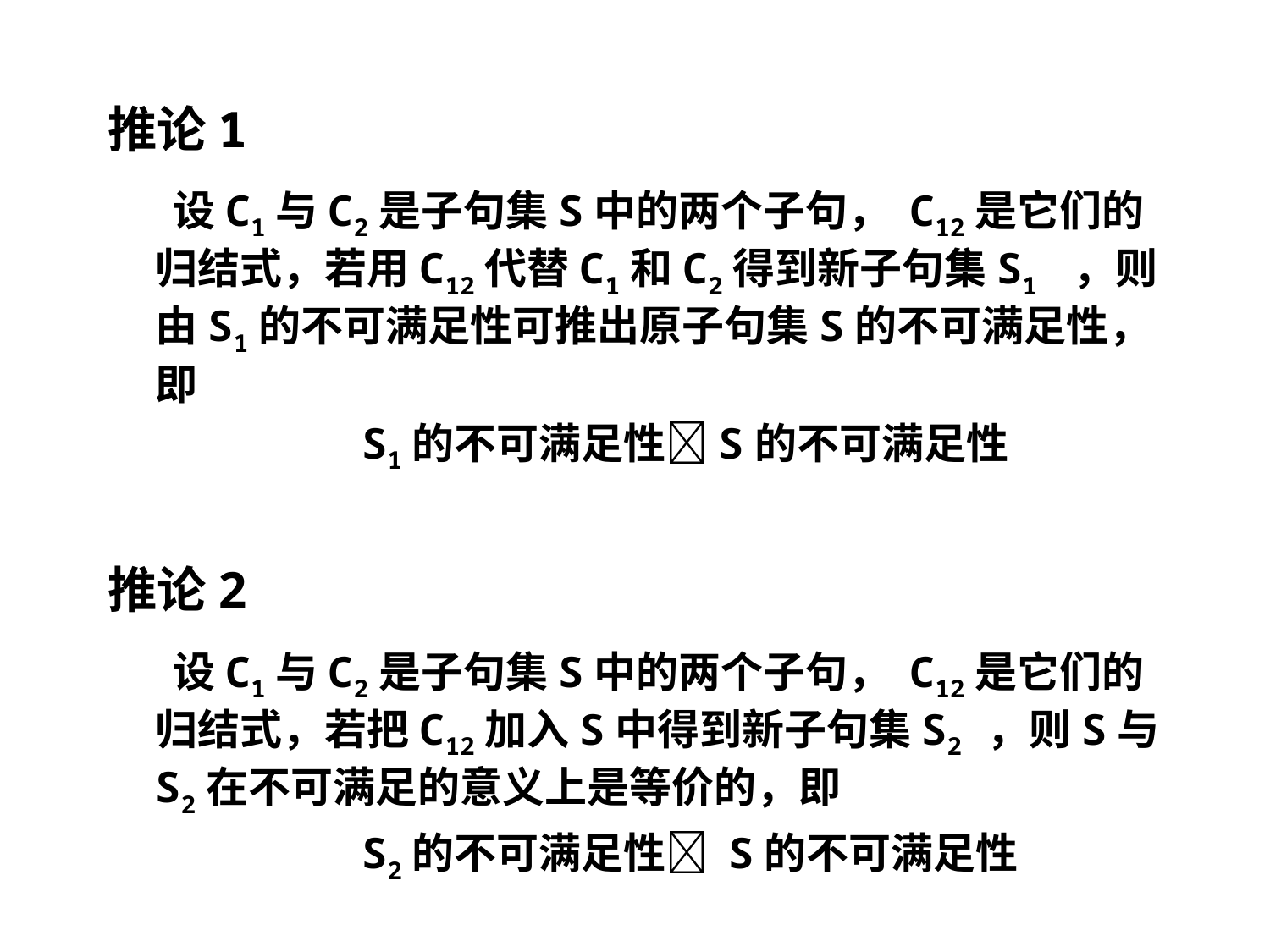

推论1
    设C1与C2是子句集S中的两个子句， C12是它们的归结式，若用C12代替C1和C2得到新子句集S1 ，则由S1的不可满足性可推出原子句集S的不可满足性，即
          S1的不可满足性⇒S的不可满足性

推论2
    设C1与C2是子句集S中的两个子句， C12是它们的归结式，若把C12加入S中得到新子句集S2 ，则S与S2在不可满足的意义上是等价的，即
          S2的不可满足性⇔ S的不可满足性